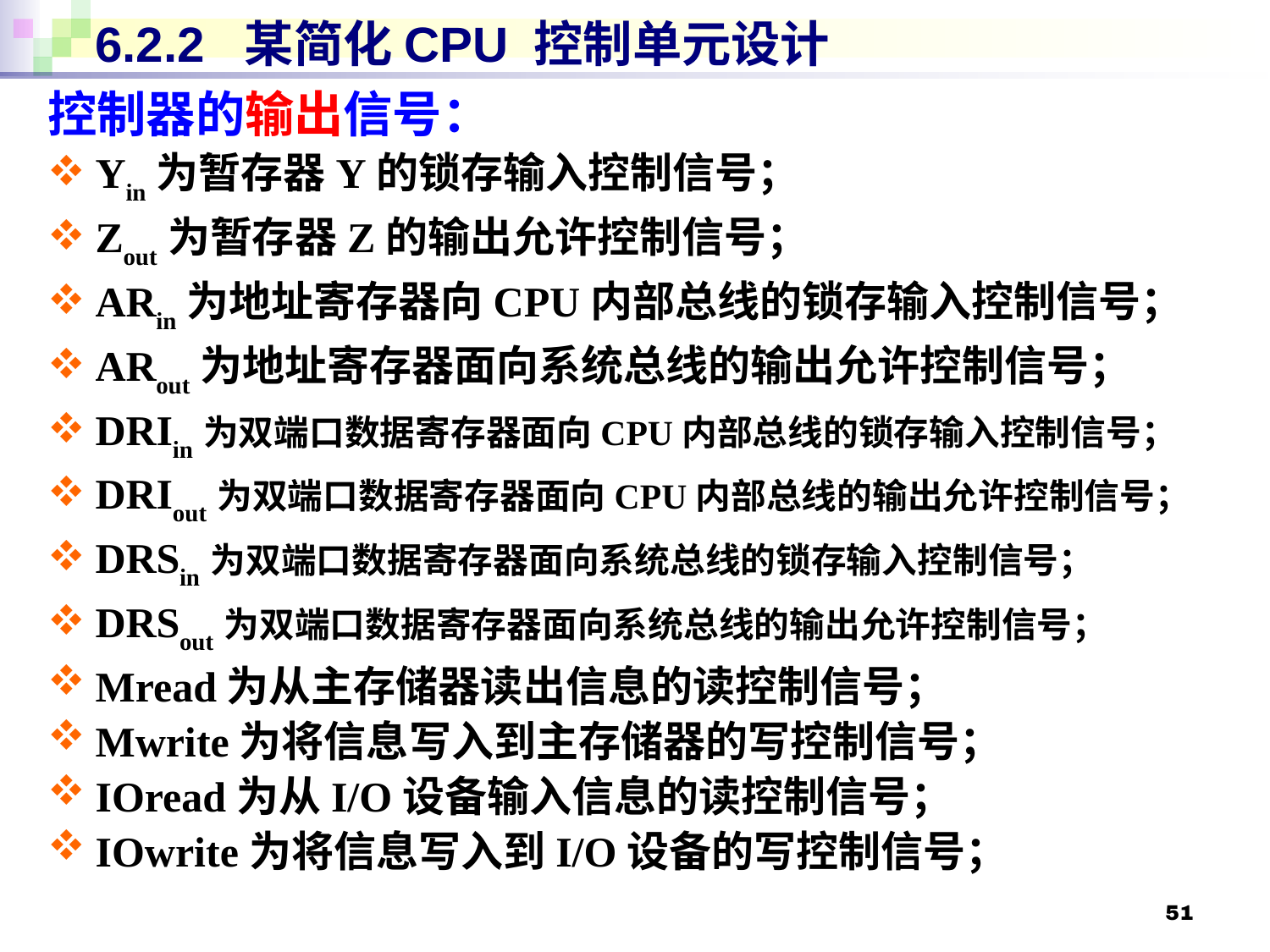

# 6.2.2  某简化CPU 控制单元设计
控制器的输出信号：
Yin为暂存器Y的锁存输入控制信号；
Zout为暂存器Z的输出允许控制信号；
ARin为地址寄存器向CPU内部总线的锁存输入控制信号；
ARout为地址寄存器面向系统总线的输出允许控制信号；
DRIin为双端口数据寄存器面向CPU内部总线的锁存输入控制信号；
DRIout为双端口数据寄存器面向CPU内部总线的输出允许控制信号；
DRSin为双端口数据寄存器面向系统总线的锁存输入控制信号；
DRSout为双端口数据寄存器面向系统总线的输出允许控制信号；
Mread为从主存储器读出信息的读控制信号；
Mwrite为将信息写入到主存储器的写控制信号；
IOread为从I/O设备输入信息的读控制信号；
IOwrite为将信息写入到I/O设备的写控制信号；
51